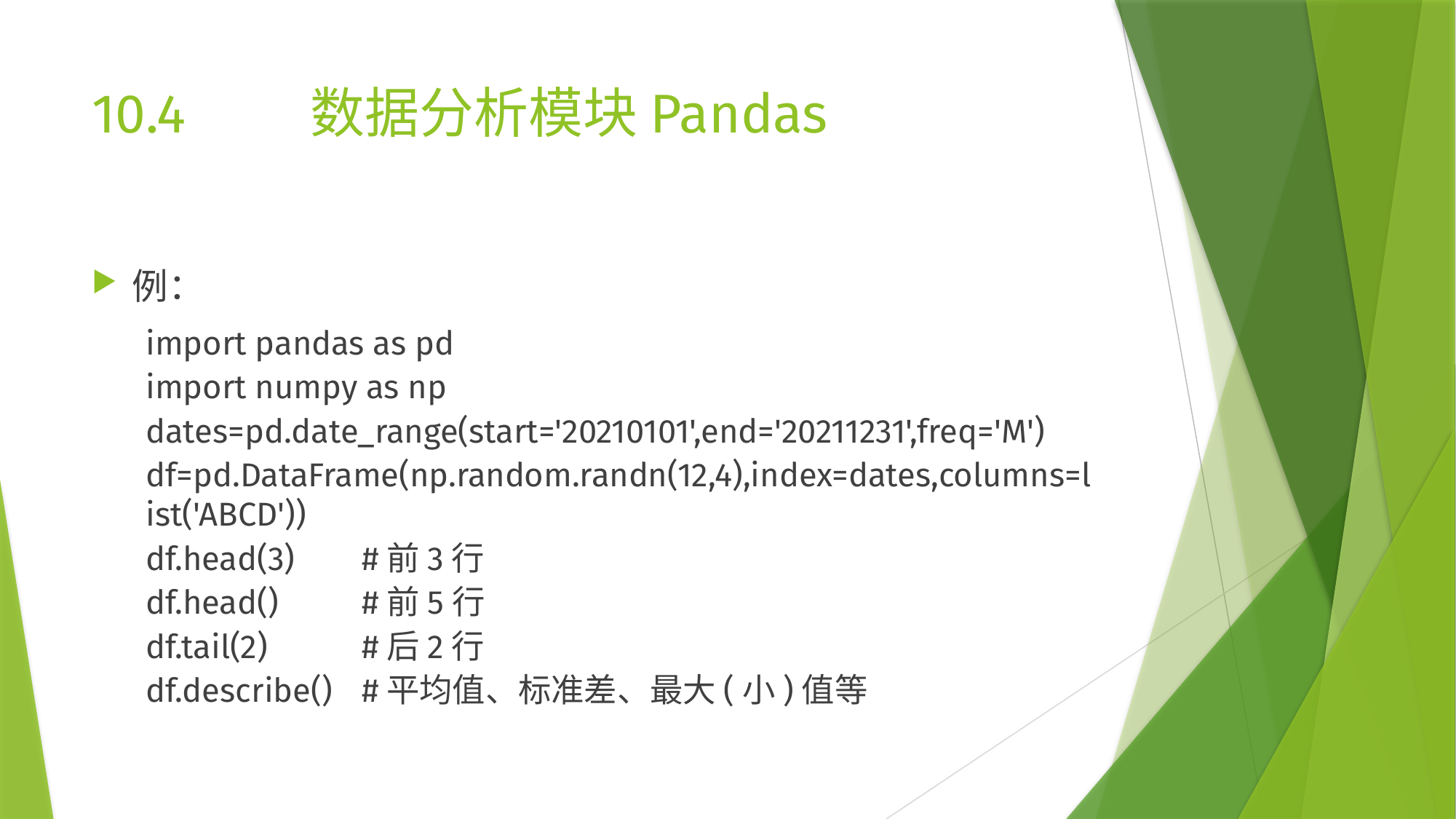

# 10.4		数据分析模块Pandas
例：
import pandas as pd
import numpy as np
dates=pd.date_range(start='20210101',end='20211231',freq='M')
df=pd.DataFrame(np.random.randn(12,4),index=dates,columns=list('ABCD'))
df.head(3)						#前3行
df.head()						#前5行
df.tail(2)						#后2行
df.describe()					#平均值、标准差、最大(小)值等